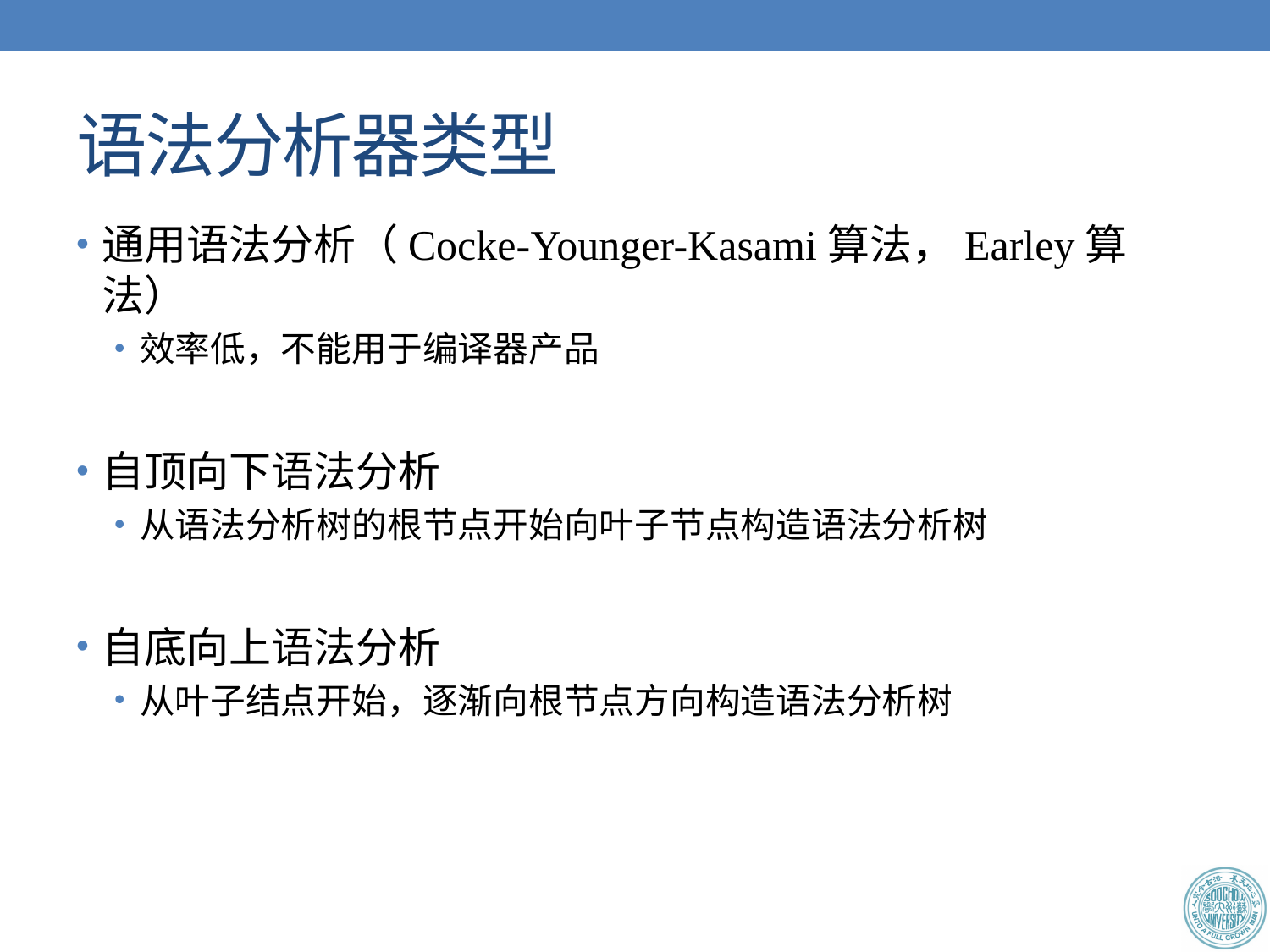

# 语法分析器类型
通用语法分析（Cocke-Younger-Kasami算法，Earley算法）
效率低，不能用于编译器产品

自顶向下语法分析
从语法分析树的根节点开始向叶子节点构造语法分析树

自底向上语法分析
从叶子结点开始，逐渐向根节点方向构造语法分析树